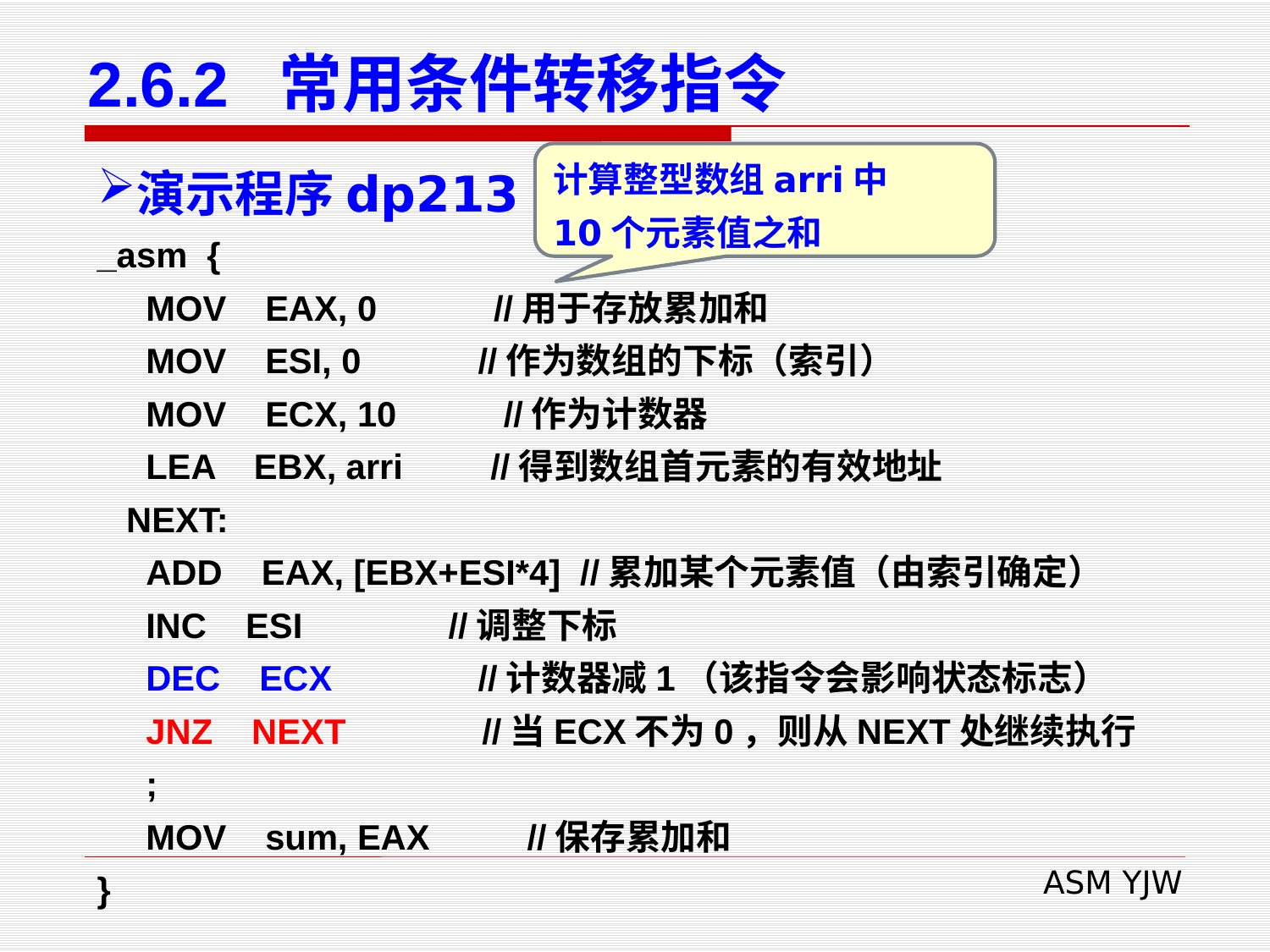

# 2.6.2  常用条件转移指令
计算整型数组arri中
10个元素值之和
演示程序dp213
_asm  {
     MOV    EAX, 0            //用于存放累加和
     MOV    ESI, 0            //作为数组的下标（索引）
     MOV    ECX, 10           //作为计数器
     LEA    EBX, arri         //得到数组首元素的有效地址
   NEXT:
     ADD    EAX, [EBX+ESI*4]  //累加某个元素值（由索引确定）
     INC    ESI               //调整下标
     DEC    ECX               //计数器减1（该指令会影响状态标志）
     JNZ    NEXT              //当ECX不为0，则从NEXT处继续执行
     ;
     MOV    sum, EAX          //保存累加和
}